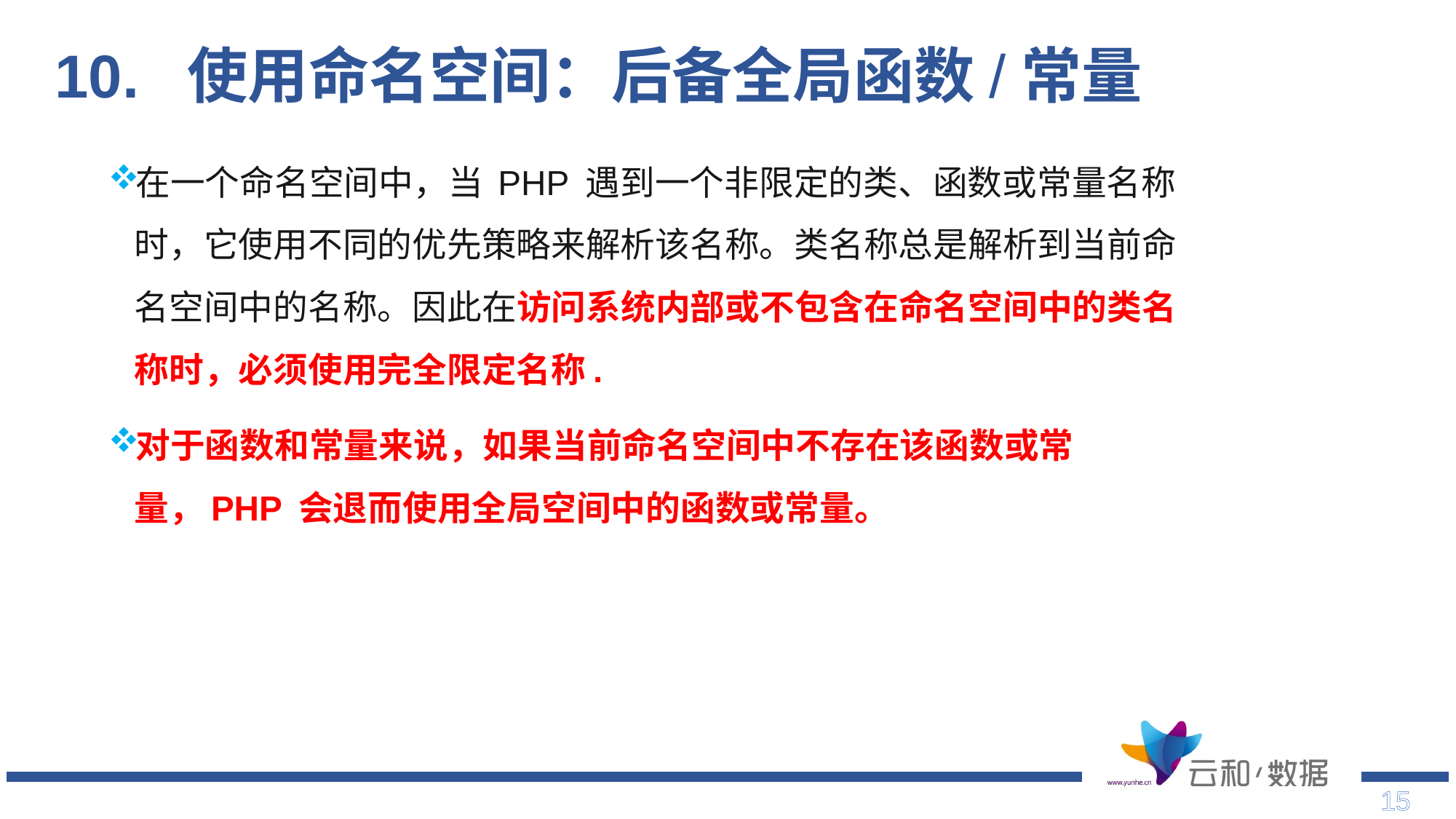

# 10.  使用命名空间：后备全局函数/常量
在一个命名空间中，当 PHP 遇到一个非限定的类、函数或常量名称时，它使用不同的优先策略来解析该名称。类名称总是解析到当前命名空间中的名称。因此在访问系统内部或不包含在命名空间中的类名称时，必须使用完全限定名称.
对于函数和常量来说，如果当前命名空间中不存在该函数或常量，PHP 会退而使用全局空间中的函数或常量。